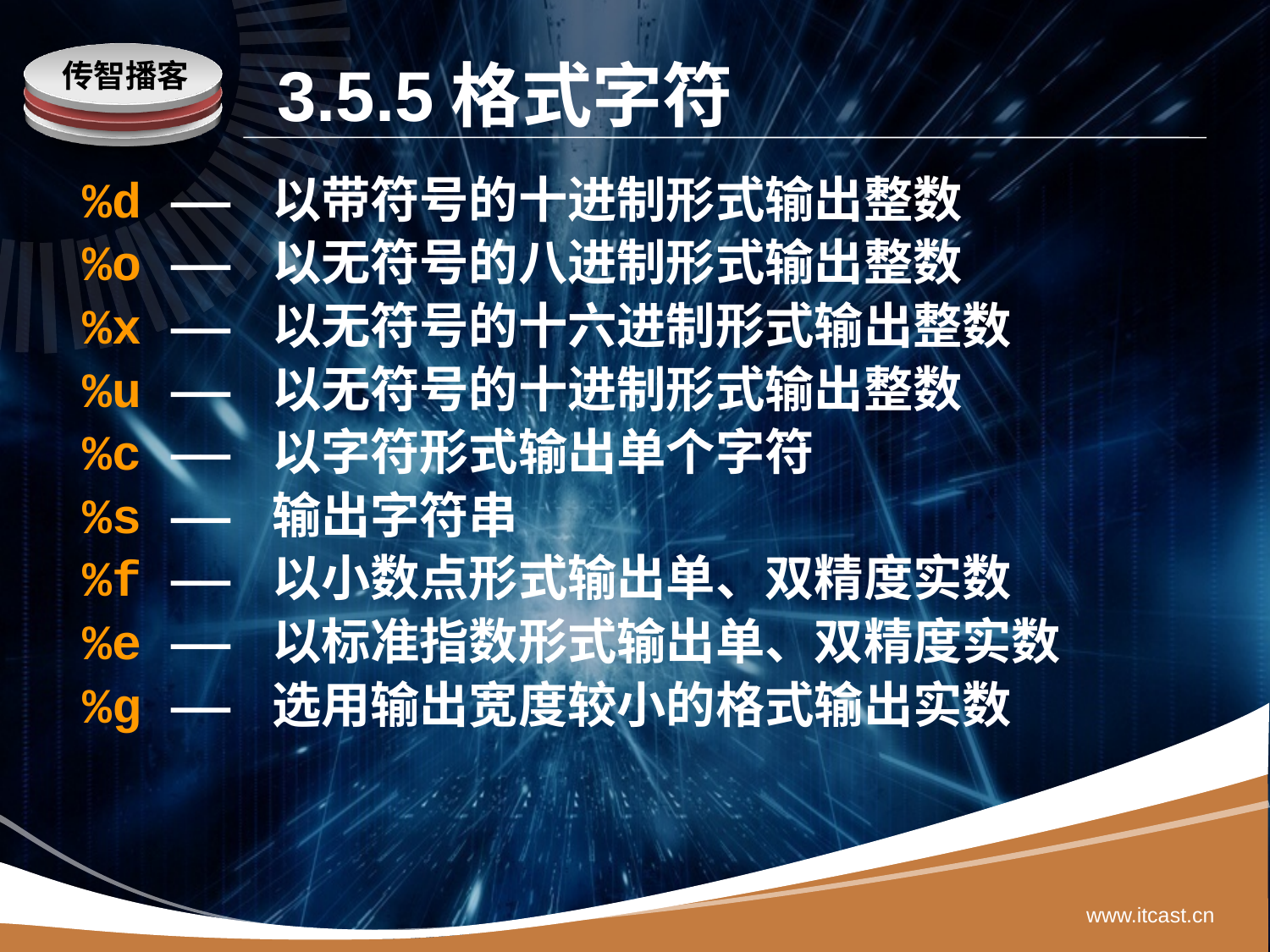

# 3.5.5格式字符

%d —— 以带符号的十进制形式输出整数
%o —— 以无符号的八进制形式输出整数
%x —— 以无符号的十六进制形式输出整数
%u —— 以无符号的十进制形式输出整数
%c —— 以字符形式输出单个字符
%s —— 输出字符串
%f —— 以小数点形式输出单、双精度实数
%e —— 以标准指数形式输出单、双精度实数
%g —— 选用输出宽度较小的格式输出实数
www.itcast.cn